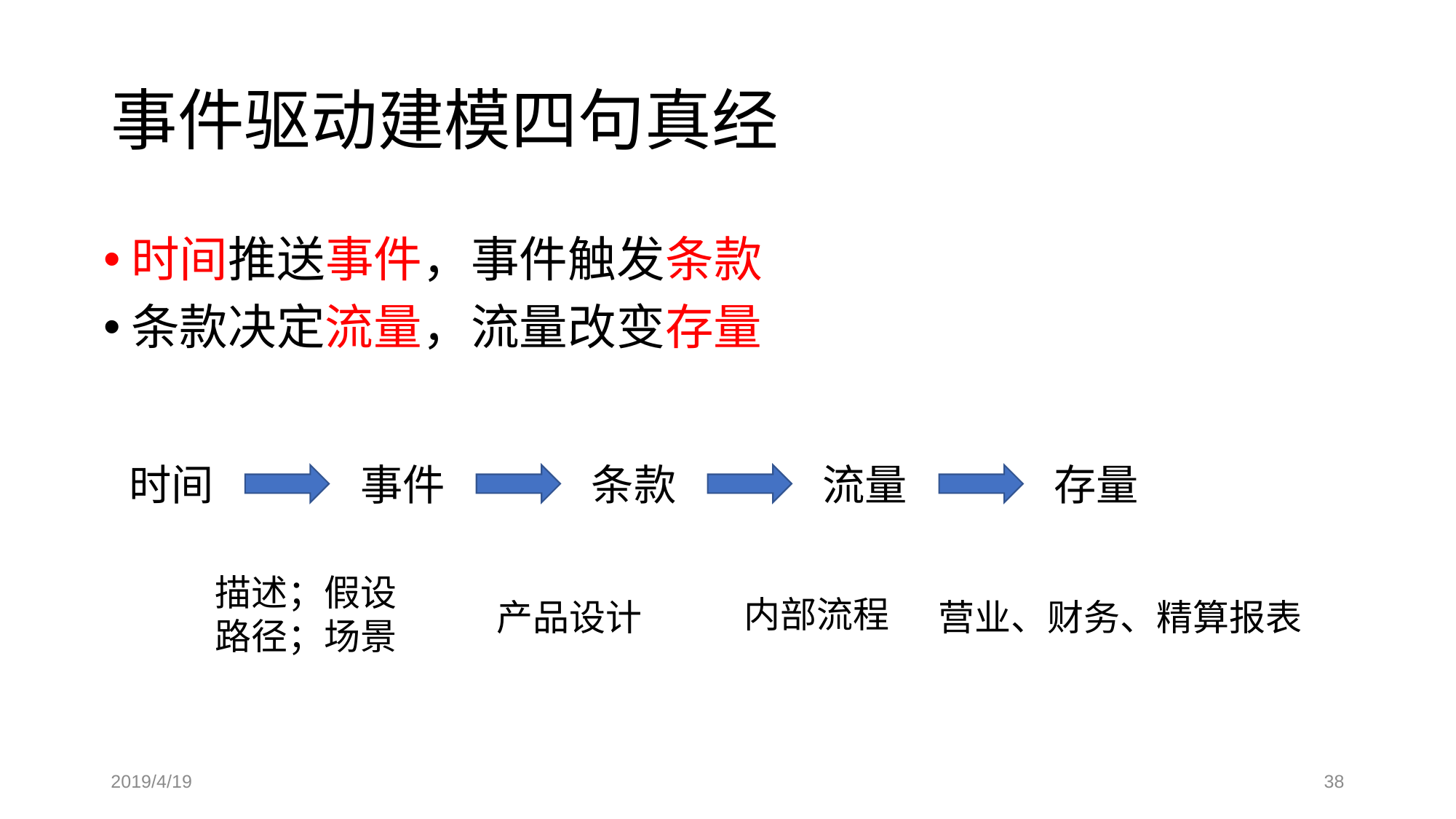

# 事件驱动建模四句真经
时间推送事件，事件触发条款
条款决定流量，流量改变存量
时间
事件
条款
流量
存量

描述；假设
路径；场景
内部流程
营业、财务、精算报表
产品设计
2019/4/19
38